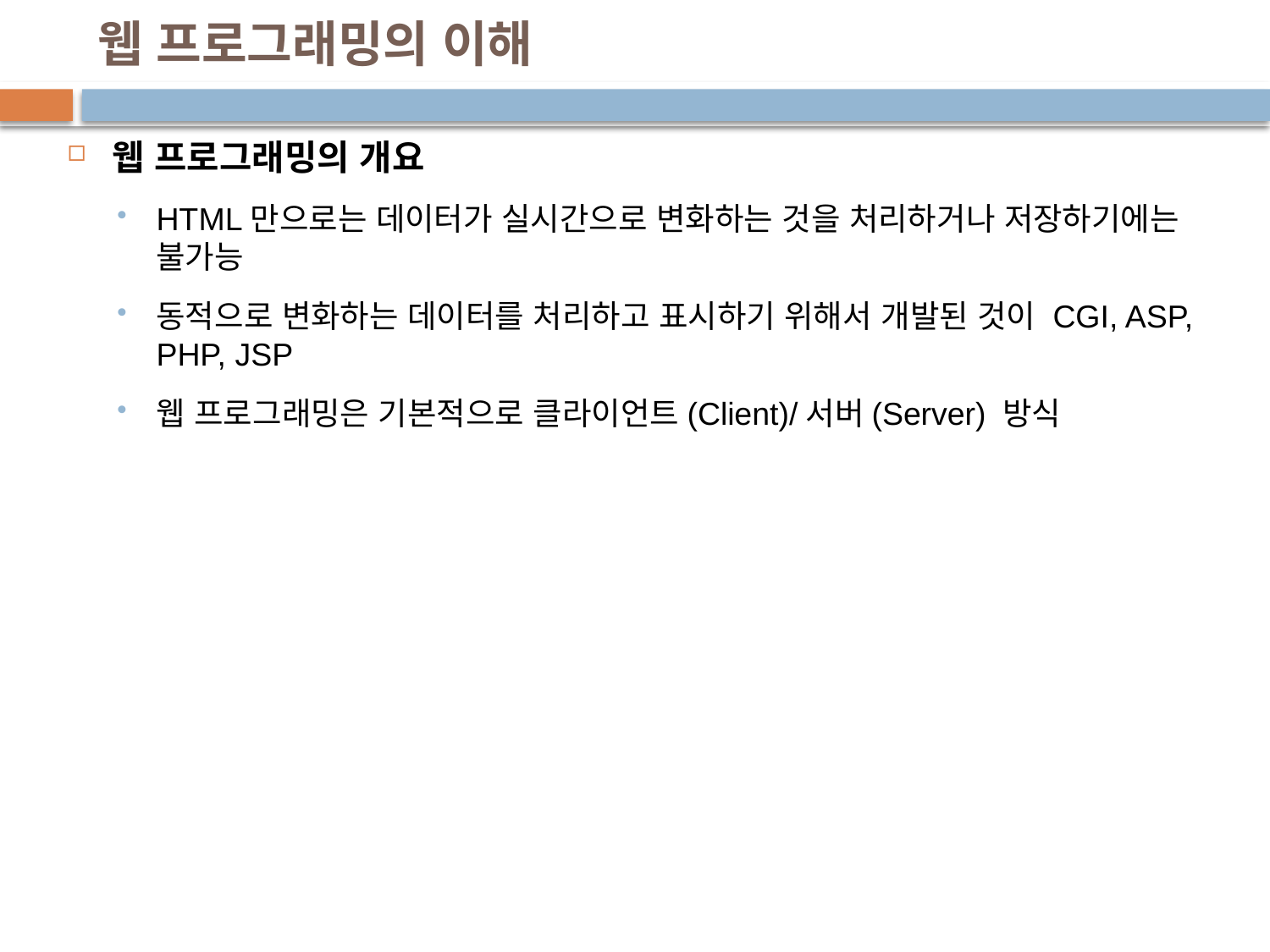

# 웹 프로그래밍의 이해
웹 프로그래밍의 개요
HTML만으로는 데이터가 실시간으로 변화하는 것을 처리하거나 저장하기에는 불가능
동적으로 변화하는 데이터를 처리하고 표시하기 위해서 개발된 것이 CGI, ASP, PHP, JSP
웹 프로그래밍은 기본적으로 클라이언트(Client)/서버(Server) 방식